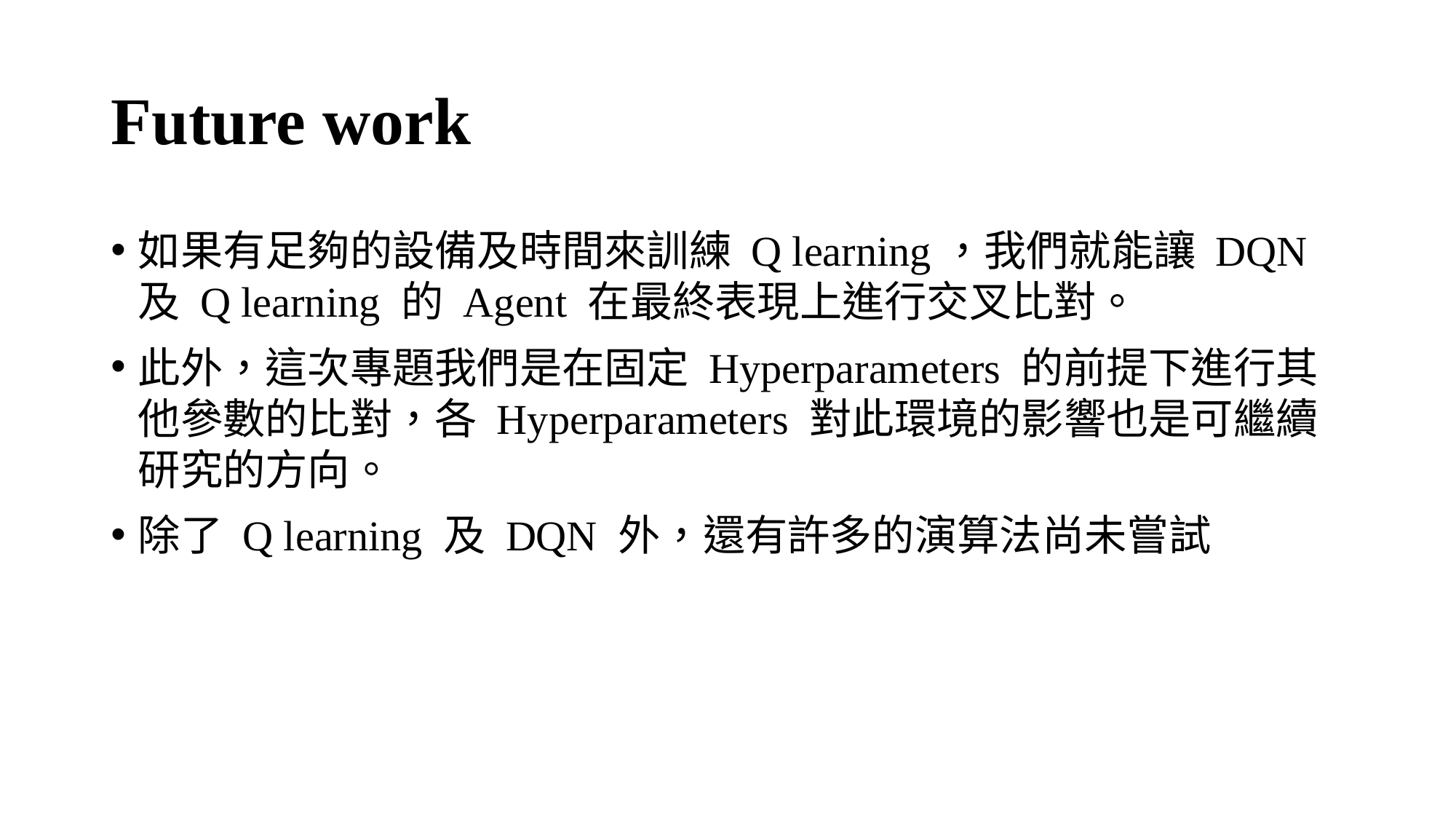

# Future work
如果有足夠的設備及時間來訓練 Q learning，我們就能讓 DQN 及 Q learning 的 Agent 在最終表現上進行交叉比對。
此外，這次專題我們是在固定 Hyperparameters 的前提下進行其他參數的比對，各 Hyperparameters 對此環境的影響也是可繼續研究的方向。
除了 Q learning 及 DQN 外，還有許多的演算法尚未嘗試